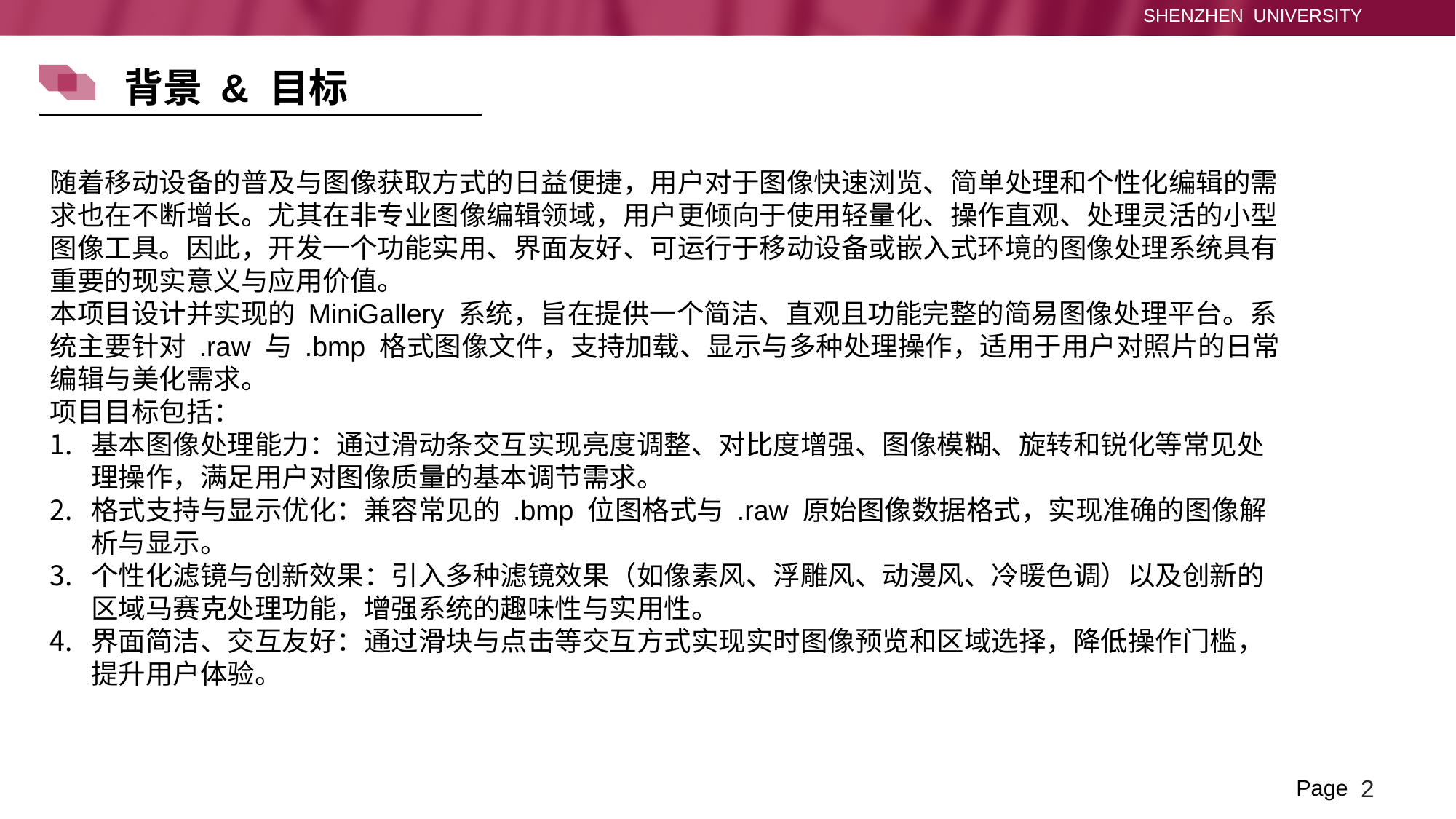

背景 & 目标
随着移动设备的普及与图像获取方式的日益便捷，用户对于图像快速浏览、简单处理和个性化编辑的需求也在不断增长。尤其在非专业图像编辑领域，用户更倾向于使用轻量化、操作直观、处理灵活的小型图像工具。因此，开发一个功能实用、界面友好、可运行于移动设备或嵌入式环境的图像处理系统具有重要的现实意义与应用价值。
本项目设计并实现的 MiniGallery 系统，旨在提供一个简洁、直观且功能完整的简易图像处理平台。系统主要针对 .raw 与 .bmp 格式图像文件，支持加载、显示与多种处理操作，适用于用户对照片的日常编辑与美化需求。
项目目标包括：
基本图像处理能力：通过滑动条交互实现亮度调整、对比度增强、图像模糊、旋转和锐化等常见处理操作，满足用户对图像质量的基本调节需求。
格式支持与显示优化：兼容常见的 .bmp 位图格式与 .raw 原始图像数据格式，实现准确的图像解析与显示。
个性化滤镜与创新效果：引入多种滤镜效果（如像素风、浮雕风、动漫风、冷暖色调）以及创新的区域马赛克处理功能，增强系统的趣味性与实用性。
界面简洁、交互友好：通过滑块与点击等交互方式实现实时图像预览和区域选择，降低操作门槛，提升用户体验。

2